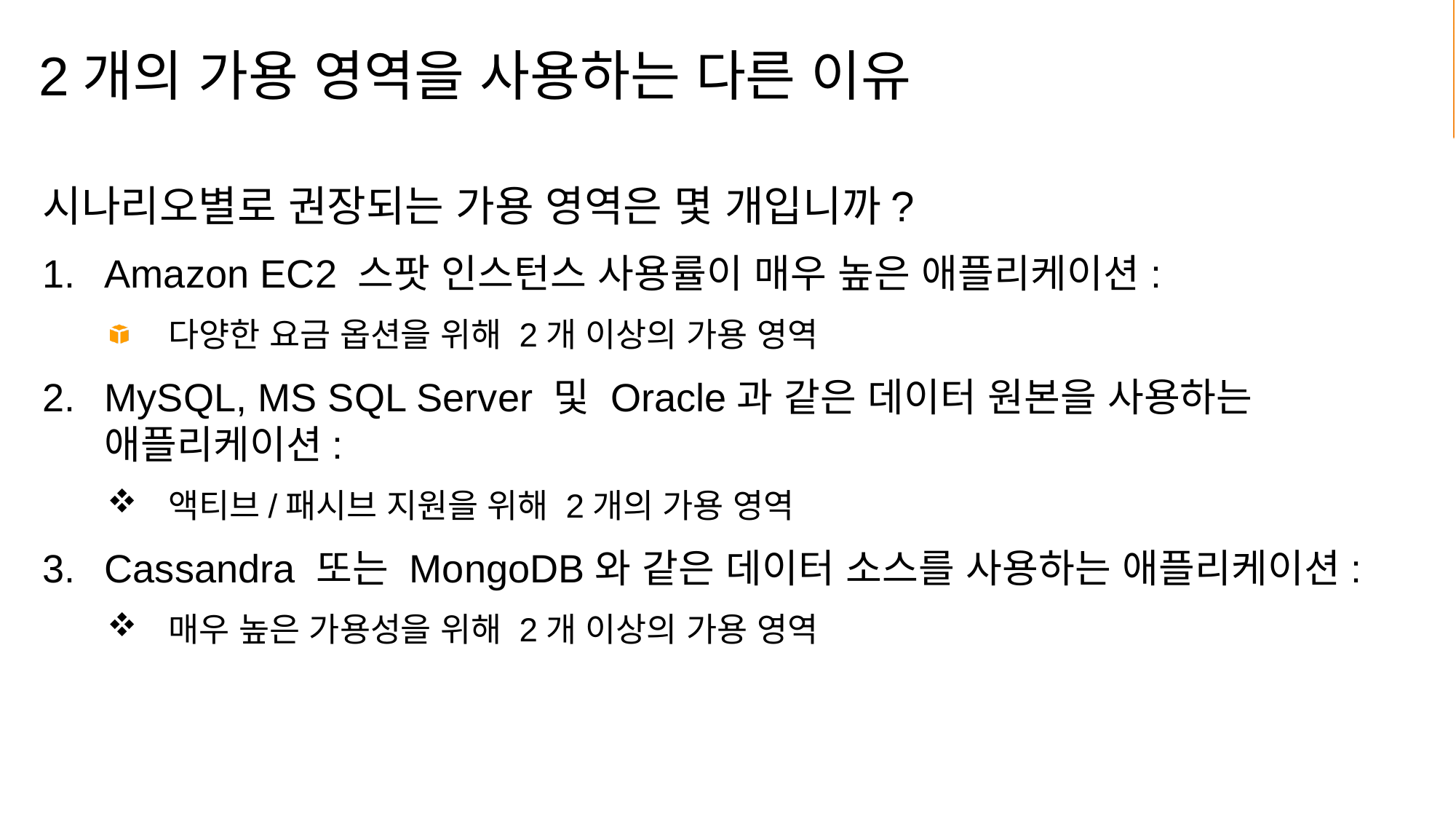

# 2개의 가용 영역을 사용하는 다른 이유
시나리오별로 권장되는 가용 영역은 몇 개입니까?
Amazon EC2 스팟 인스턴스 사용률이 매우 높은 애플리케이션:
다양한 요금 옵션을 위해 2개 이상의 가용 영역
MySQL, MS SQL Server 및 Oracle과 같은 데이터 원본을 사용하는 애플리케이션:
액티브/패시브 지원을 위해 2개의 가용 영역
Cassandra 또는 MongoDB와 같은 데이터 소스를 사용하는 애플리케이션:
매우 높은 가용성을 위해 2개 이상의 가용 영역